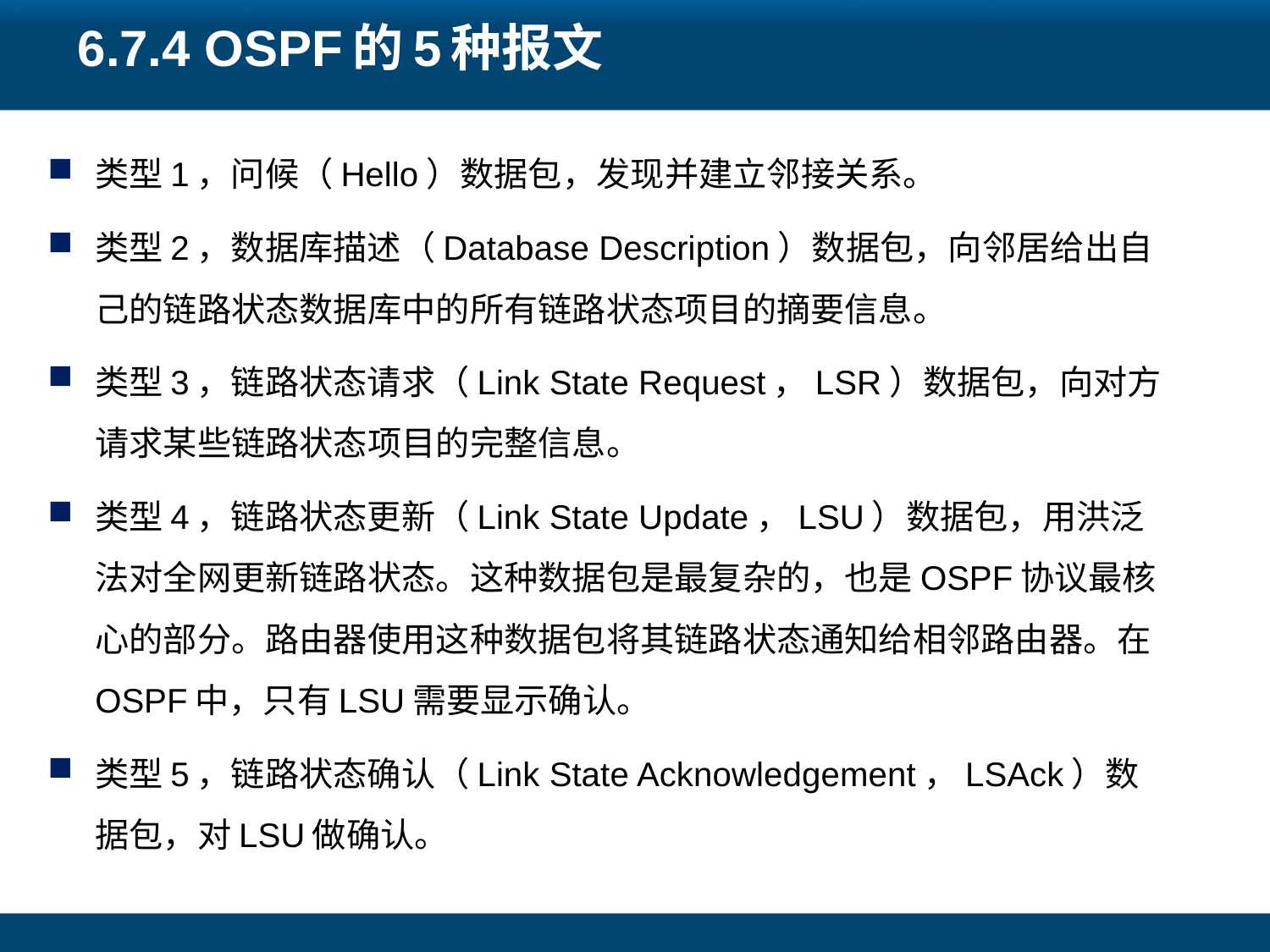

# 6.7.4 OSPF的5种报文
类型1，问候（Hello）数据包，发现并建立邻接关系。
类型2，数据库描述（Database Description）数据包，向邻居给出自己的链路状态数据库中的所有链路状态项目的摘要信息。
类型3，链路状态请求（Link State Request，LSR）数据包，向对方请求某些链路状态项目的完整信息。
类型4，链路状态更新（Link State Update，LSU）数据包，用洪泛法对全网更新链路状态。这种数据包是最复杂的，也是OSPF协议最核心的部分。路由器使用这种数据包将其链路状态通知给相邻路由器。在OSPF中，只有LSU需要显示确认。
类型5，链路状态确认（Link State Acknowledgement，LSAck）数据包，对LSU做确认。